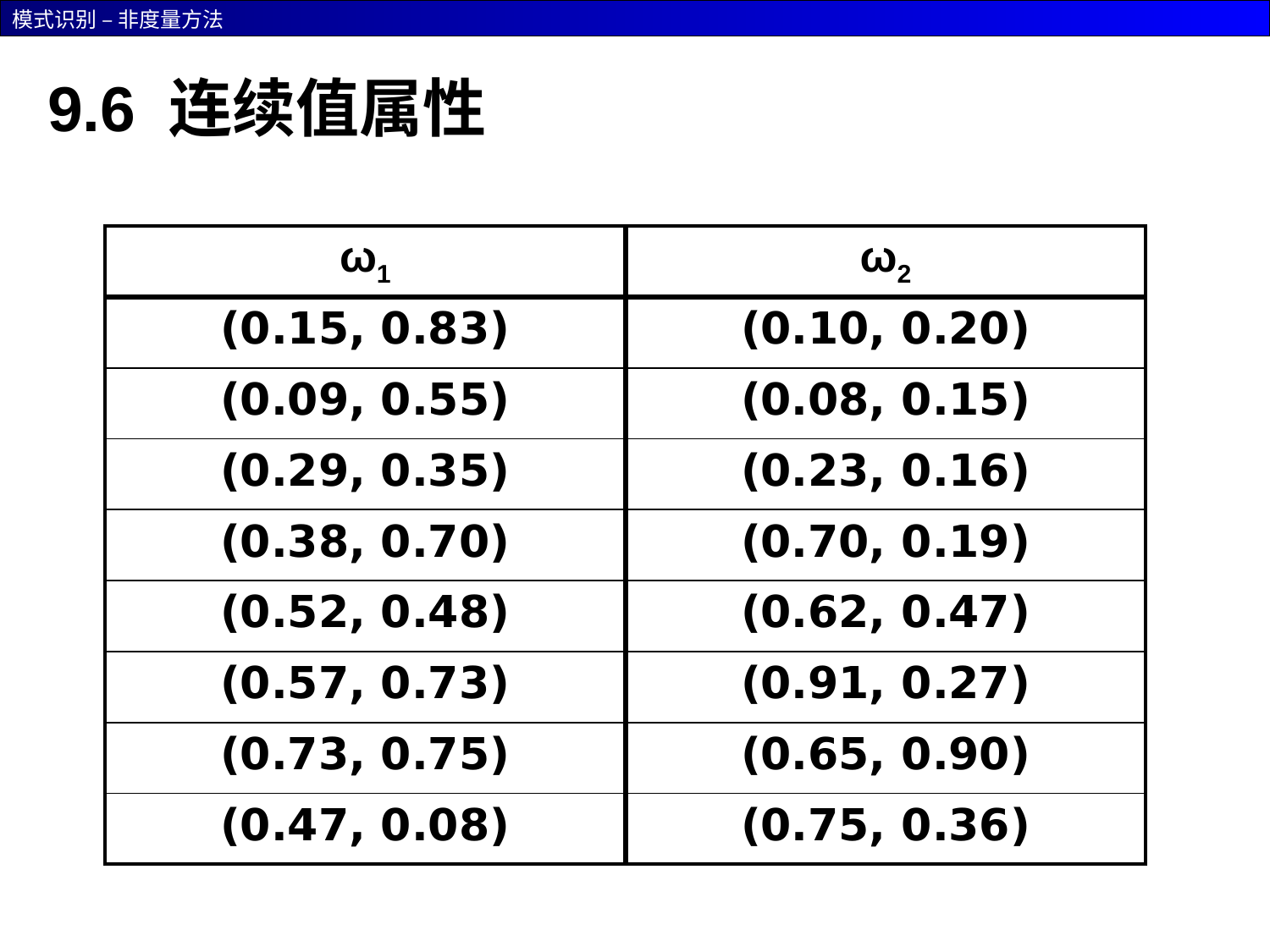

# 9.6 连续值属性
| ω1 | ω2 |
| --- | --- |
| (0.15, 0.83) | (0.10, 0.20) |
| (0.09, 0.55) | (0.08, 0.15) |
| (0.29, 0.35) | (0.23, 0.16) |
| (0.38, 0.70) | (0.70, 0.19) |
| (0.52, 0.48) | (0.62, 0.47) |
| (0.57, 0.73) | (0.91, 0.27) |
| (0.73, 0.75) | (0.65, 0.90) |
| (0.47, 0.08) | (0.75, 0.36) |